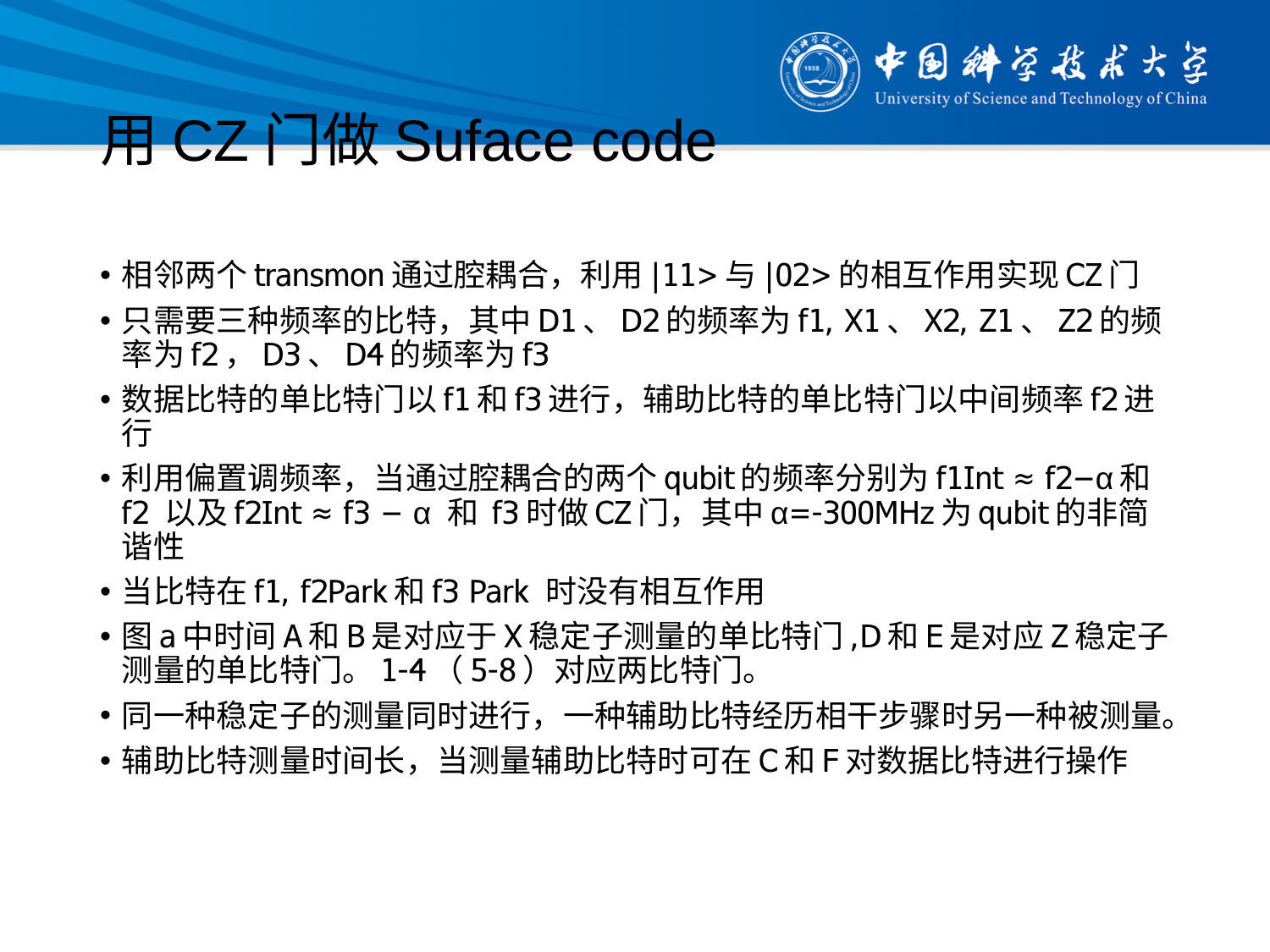

# 用CZ门做Suface code
相邻两个transmon通过腔耦合，利用|11>与|02>的相互作用实现CZ门
只需要三种频率的比特，其中D1、D2的频率为f1, X1、X2, Z1、Z2的频率为f2，D3、D4的频率为f3
数据比特的单比特门以f1和f3进行，辅助比特的单比特门以中间频率f2进行
利用偏置调频率，当通过腔耦合的两个qubit的频率分别为f1Int ≈ f2−α和f2 以及f2Int ≈ f3 − α 和 f3时做CZ门，其中α=-300MHz为qubit的非简谐性
当比特在f1, f2Park和f3 Park 时没有相互作用
图a中时间A和B是对应于X稳定子测量的单比特门,D和E是对应Z稳定子测量的单比特门。1-4（5-8）对应两比特门。
同一种稳定子的测量同时进行，一种辅助比特经历相干步骤时另一种被测量。
辅助比特测量时间长，当测量辅助比特时可在C和F对数据比特进行操作